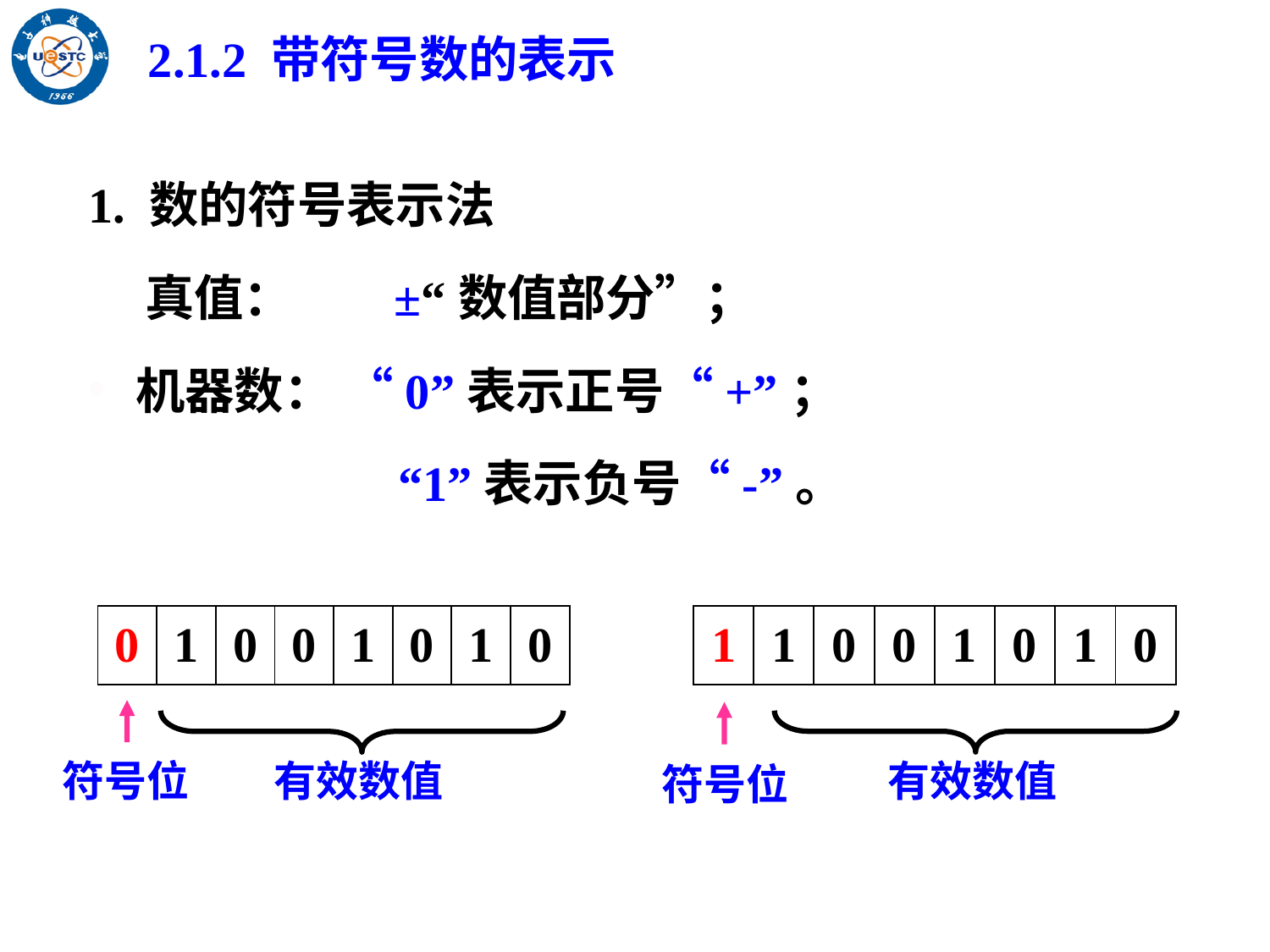

2.1.2 带符号数的表示
1. 数的符号表示法
    真值：        ±“数值部分”；
机器数： “0”表示正号“+”；
		           “1”表示负号“-”。
| 0 | 1 | 0 | 0 | 1 | 0 | 1 | 0 |  | 1 | 1 | 0 | 0 | 1 | 0 | 1 | 0 |
| --- | --- | --- | --- | --- | --- | --- | --- | --- | --- | --- | --- | --- | --- | --- | --- | --- |

符号位
有效数值
有效数值
符号位